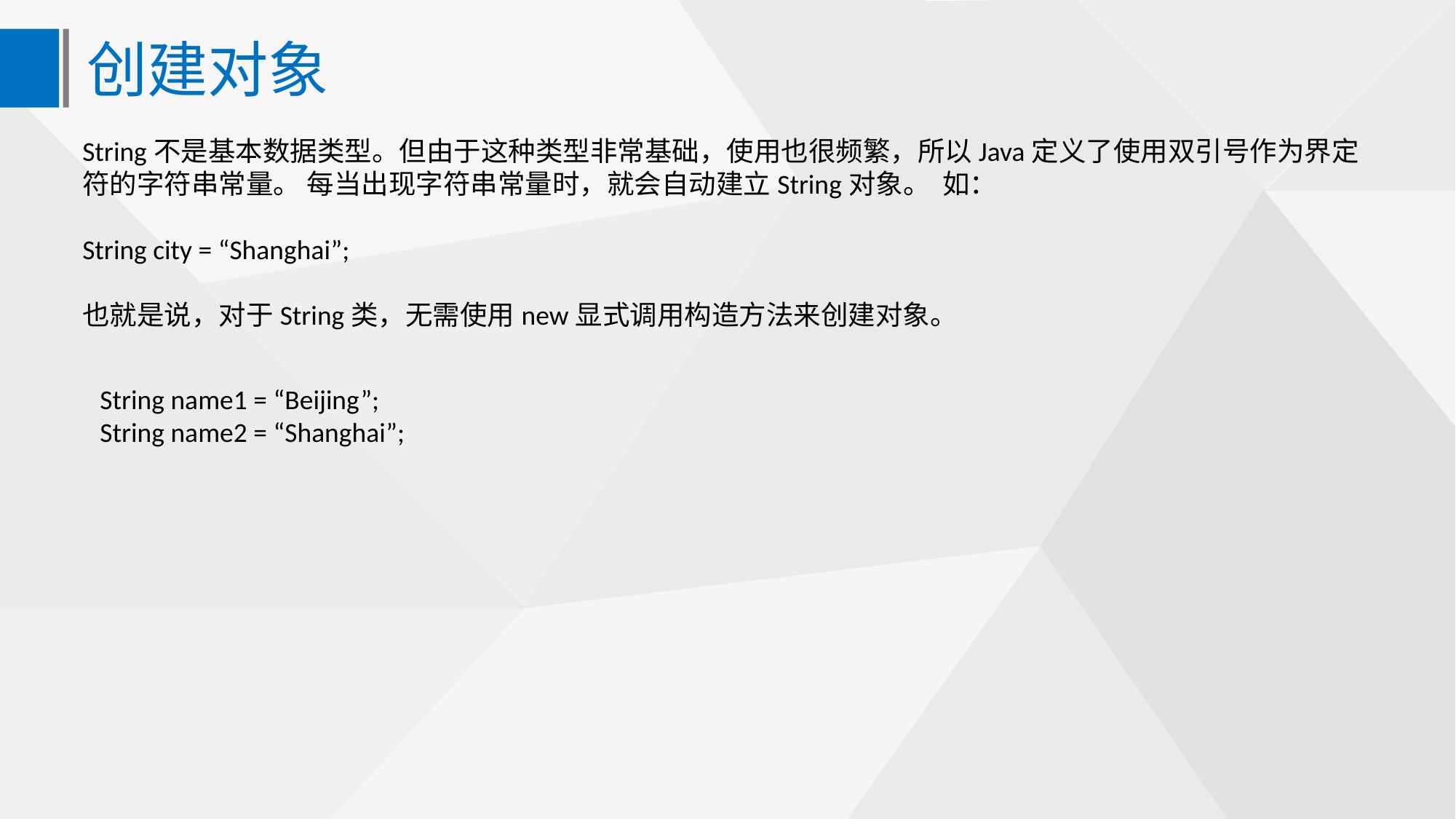

创建对象

String不是基本数据类型。但由于这种类型非常基础，使用也很频繁，所以Java定义了使用双引号作为界定符的字符串常量。 每当出现字符串常量时，就会自动建立String对象。  如：

String city = “Shanghai”;

也就是说，对于String类，无需使用new显式调用构造方法来创建对象。
String name1 = “Beijing”;
String name2 = “Shanghai”;